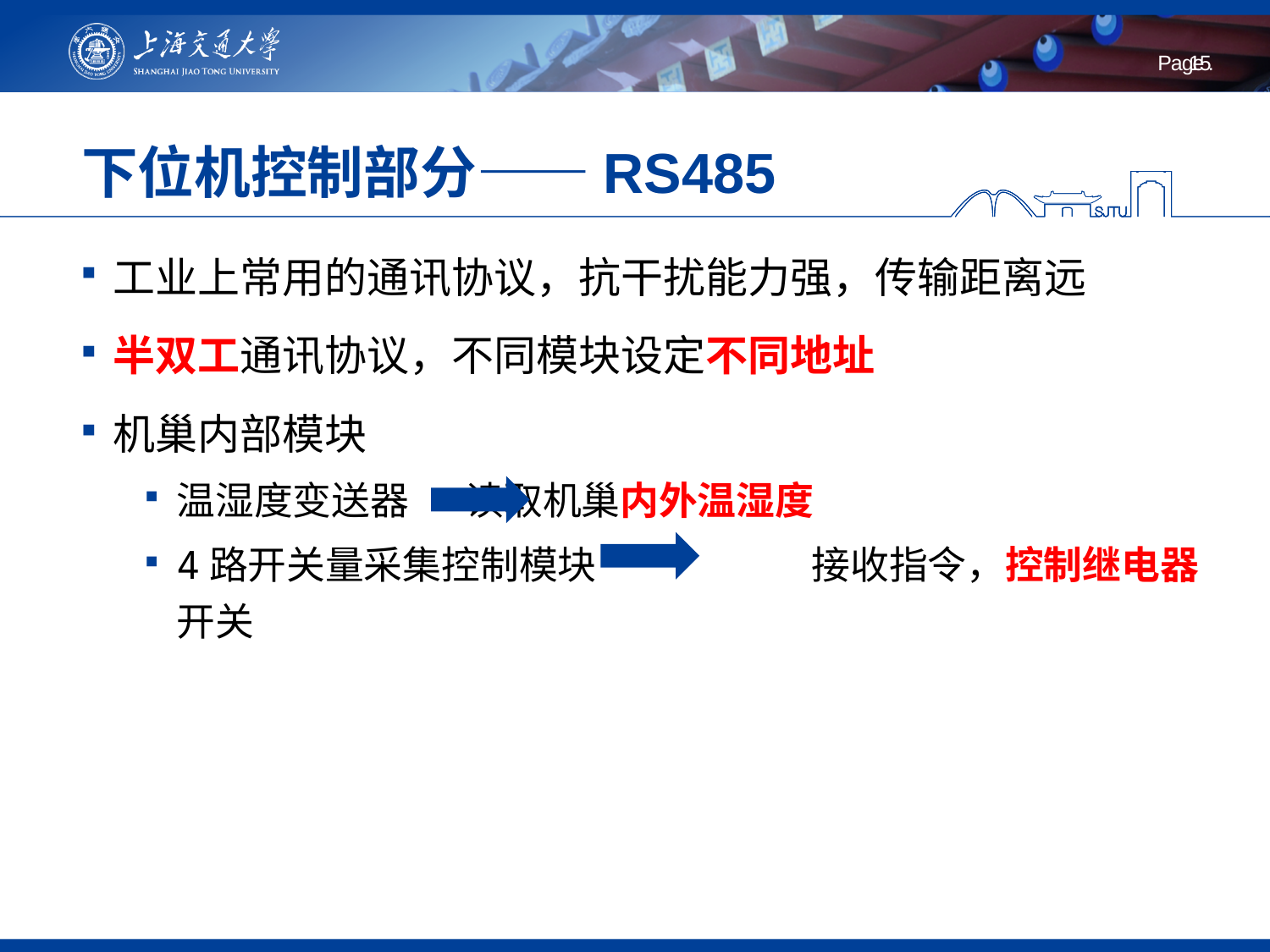

# 下位机控制部分——RS485
工业上常用的通讯协议，抗干扰能力强，传输距离远
半双工通讯协议，不同模块设定不同地址
机巢内部模块
温湿度变送器	    读取机巢内外温湿度
4路开关量采集控制模块		接收指令，控制继电器开关